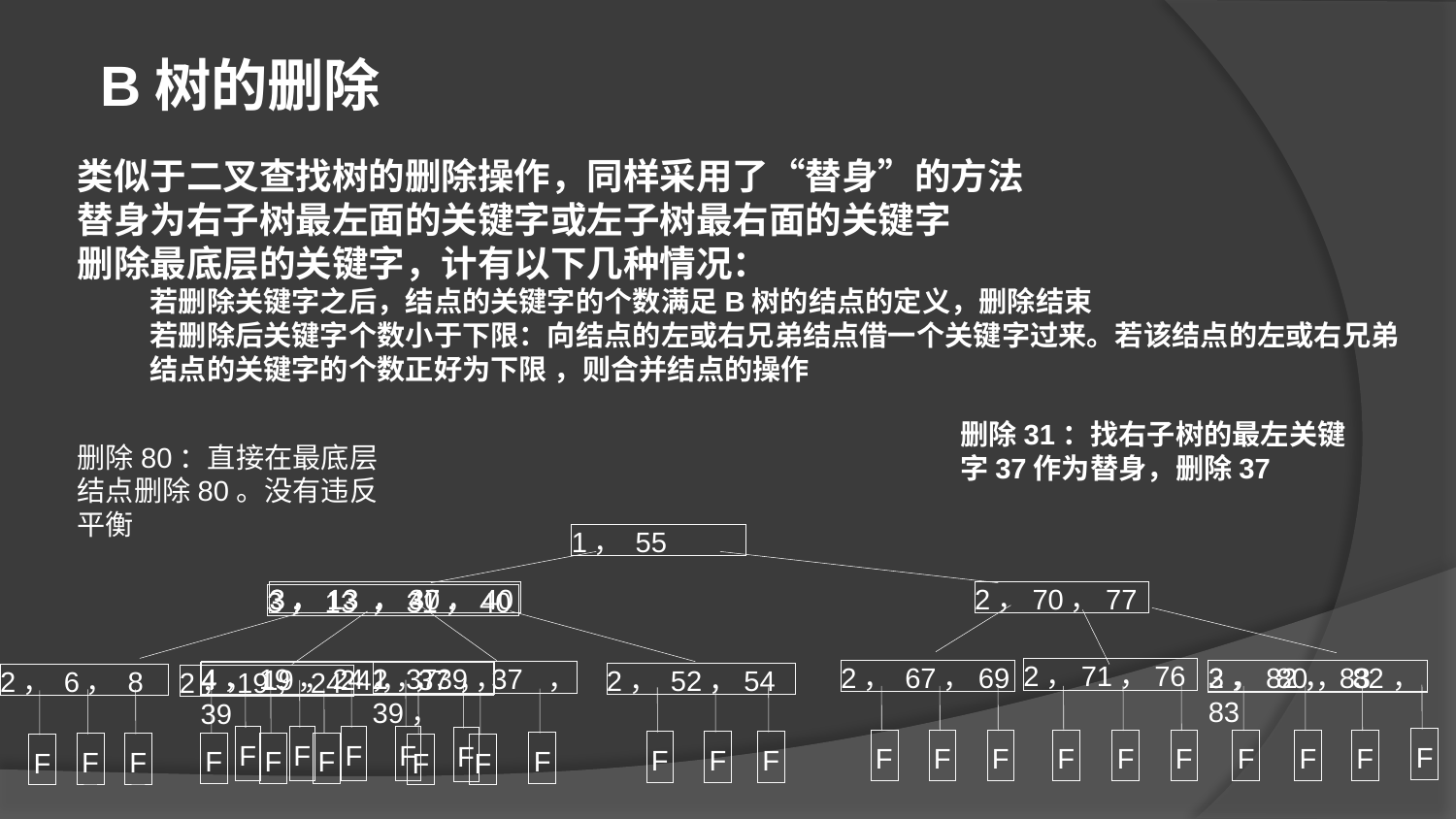

B树的删除
类似于二叉查找树的删除操作，同样采用了“替身”的方法
替身为右子树最左面的关键字或左子树最右面的关键字
删除最底层的关键字，计有以下几种情况：
若删除关键字之后，结点的关键字的个数满足B树的结点的定义，删除结束
若删除后关键字个数小于下限：向结点的左或右兄弟结点借一个关键字过来。若该结点的左或右兄弟结点的关键字的个数正好为下限 ，则合并结点的操作
删除31：找右子树的最左关键字37作为替身，删除37
删除80：直接在最底层结点删除80。没有违反平衡
1， 55

3，13 ，40
2，70，77
3，13 ，37，40
3，13 ，31，40

2，71，76
2， 67，69
2，82，83
3， 80，82，83
4，19，24，37
4，19，24，37，39

F

F

F

F

F
2， 37， 39，
1， 39，
2， 52，54
2， 6， 8
2，19，24

F

F

F

F

F

F

F

F

F

F

F

F

F

F

F

F

F

F

F

F

F

F